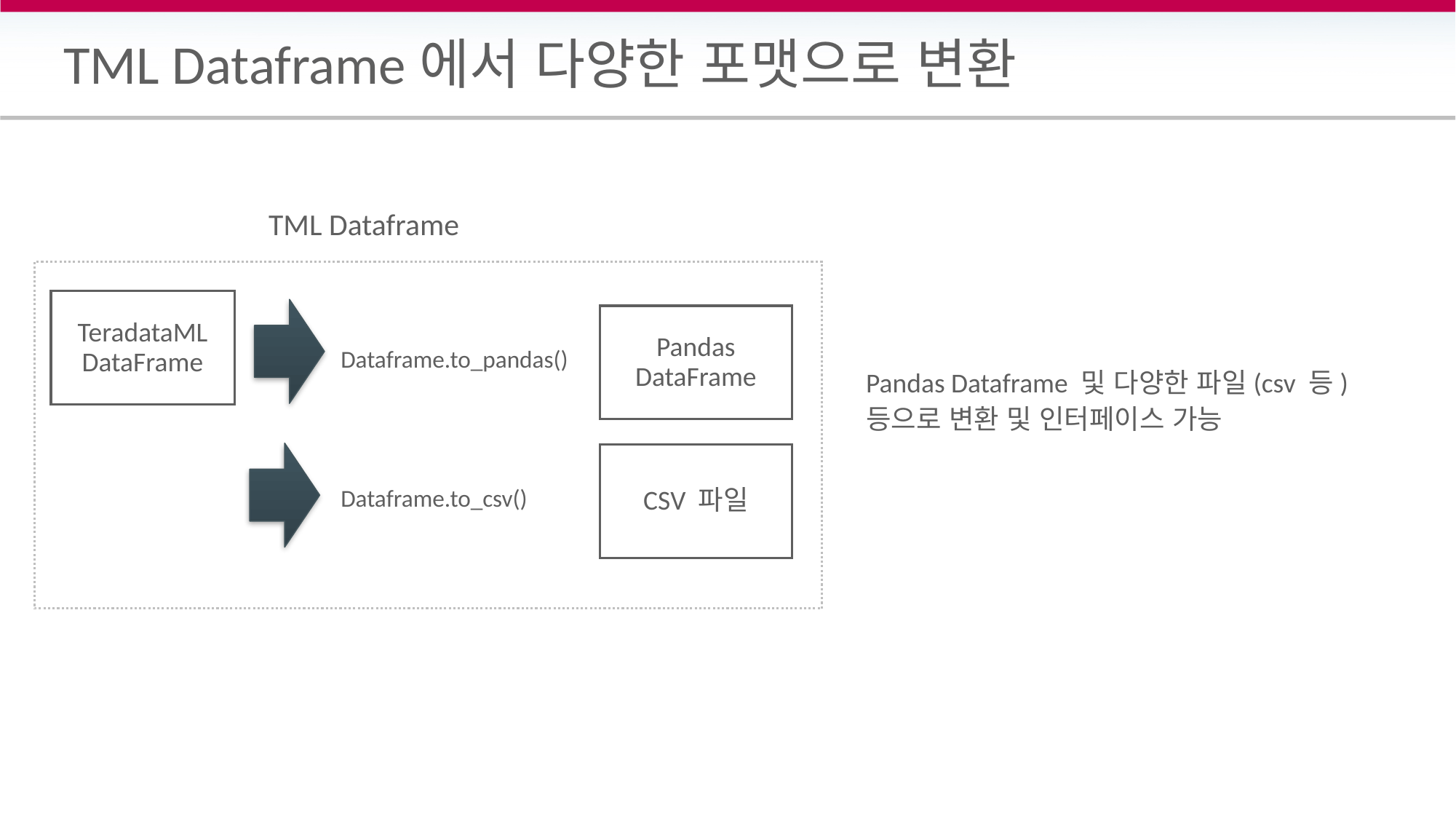

# TML Dataframe에서 다양한 포맷으로 변환
TML Dataframe

TeradataML
DataFrame

Pandas
DataFrame
Dataframe.to_pandas()
Pandas Dataframe 및 다양한 파일(csv 등)등으로 변환 및 인터페이스 가능

CSV 파일
Dataframe.to_csv()